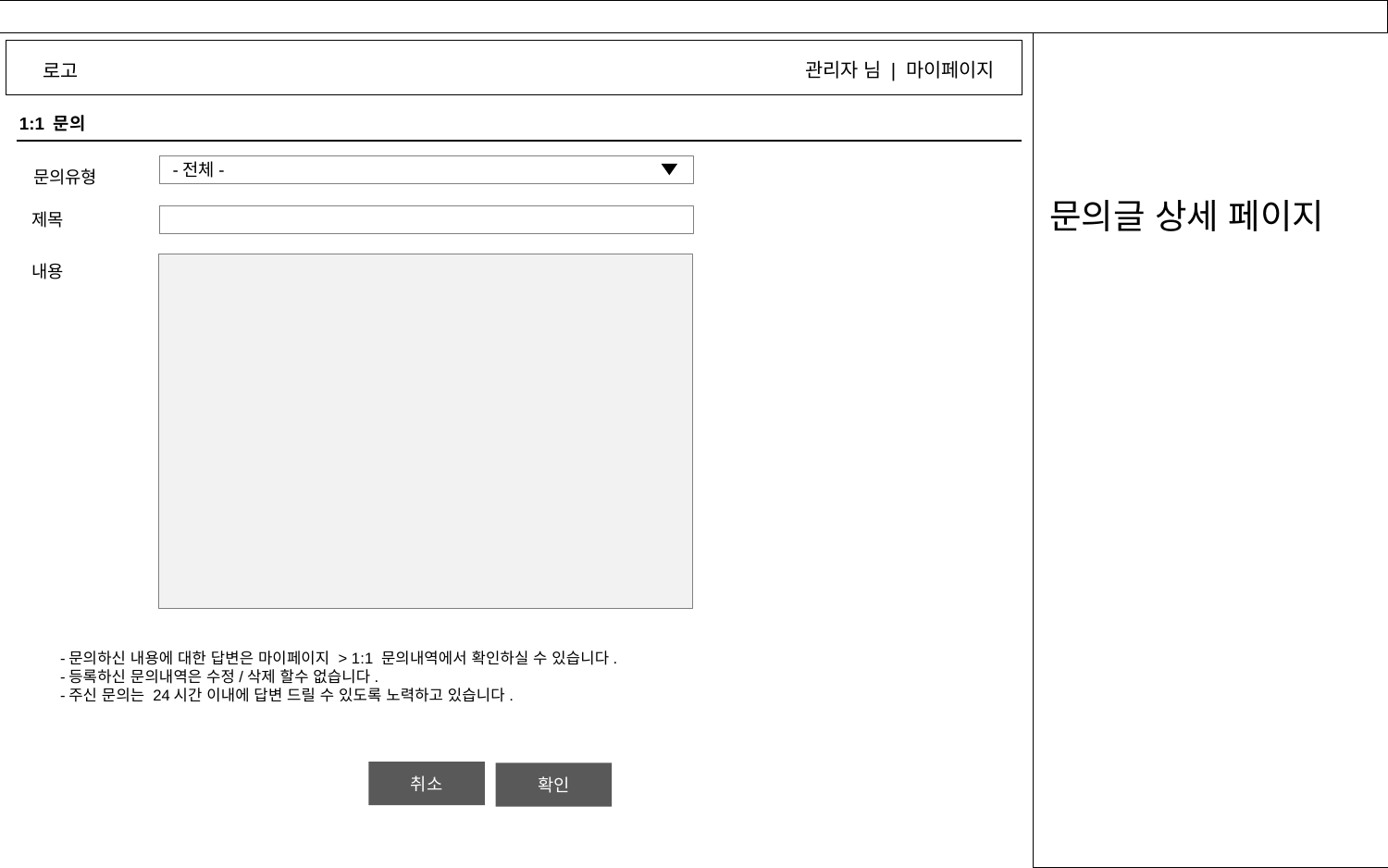

관리자 님 | 마이페이지
로고
1:1 문의
-전체-

문의유형
문의글 상세 페이지
제목

내용

-문의하신 내용에 대한 답변은 마이페이지 > 1:1 문의내역에서 확인하실 수 있습니다.
-등록하신 문의내역은 수정/삭제 할수 없습니다.
-주신 문의는 24시간 이내에 답변 드릴 수 있도록 노력하고 있습니다.
취소
확인